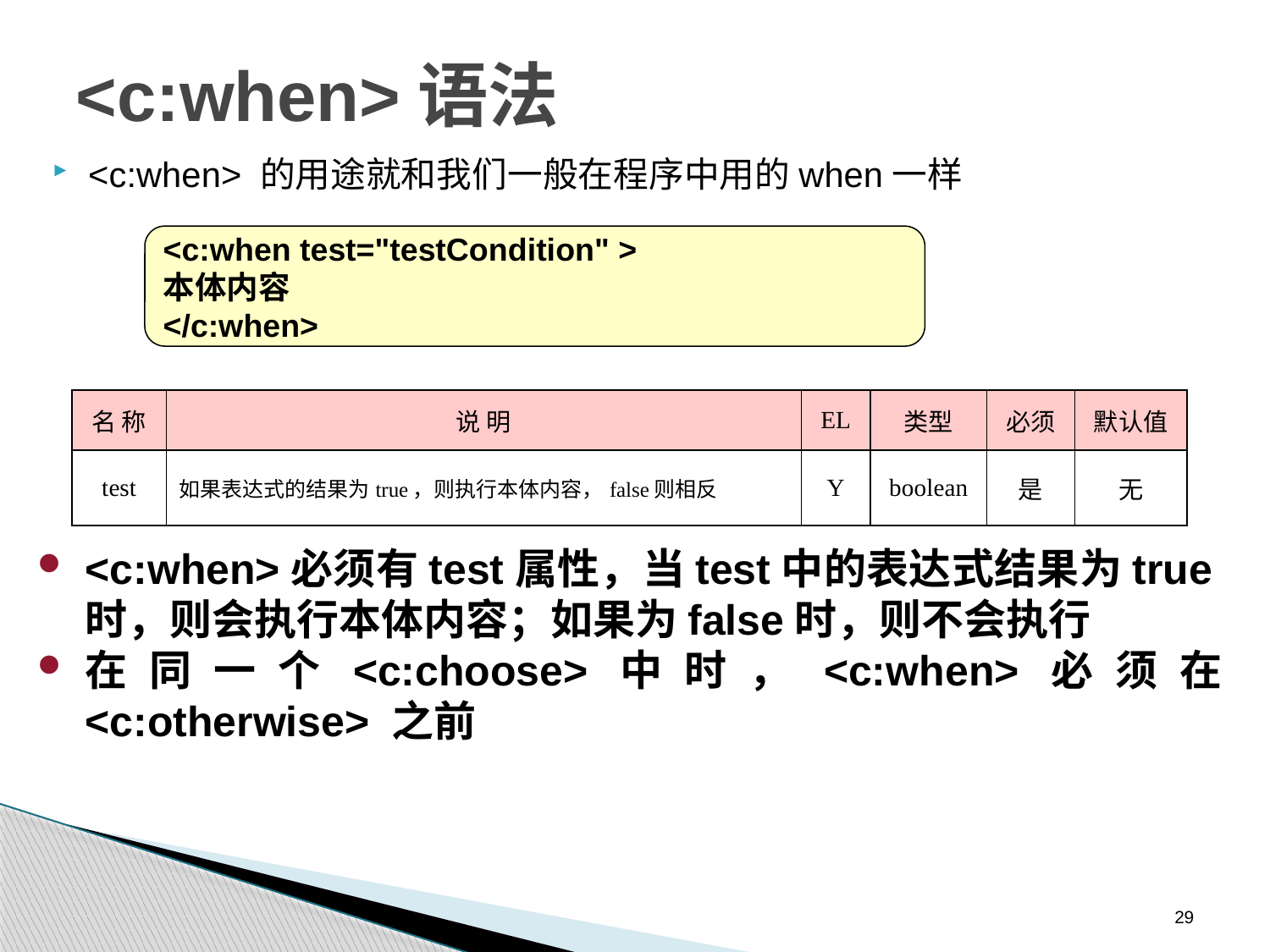

# <c:when>语法
<c:when> 的用途就和我们一般在程序中用的when一样
<c:when test="testCondition" >
本体内容
</c:when>
| 名 称 | 说 明 | EL | 类型 | 必须 | 默认值 |
| --- | --- | --- | --- | --- | --- |
| test | 如果表达式的结果为true，则执行本体内容，false则相反 | Y | boolean | 是 | 无 |
<c:when>必须有test属性，当test中的表达式结果为true时，则会执行本体内容；如果为false时，则不会执行
在同一个<c:choose>中时，<c:when>必须在 <c:otherwise> 之前

29